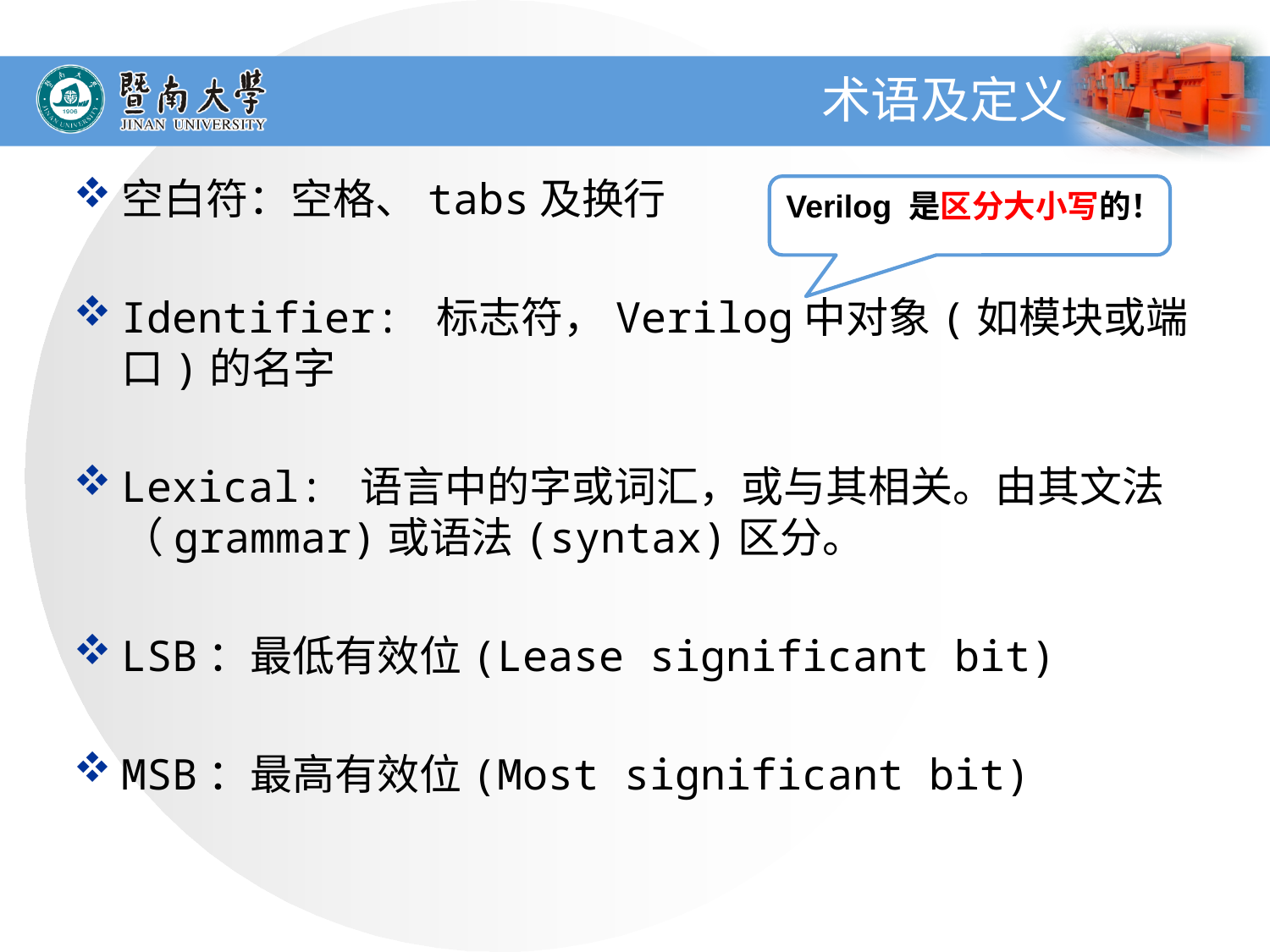

# 术语及定义
空白符：空格、tabs及换行

Identifier: 标志符，Verilog中对象(如模块或端口)的名字

Lexical: 语言中的字或词汇，或与其相关。由其文法（grammar)或语法(syntax)区分。

LSB：最低有效位(Lease significant bit)

MSB：最高有效位(Most significant bit)

Verilog 是区分大小写的！